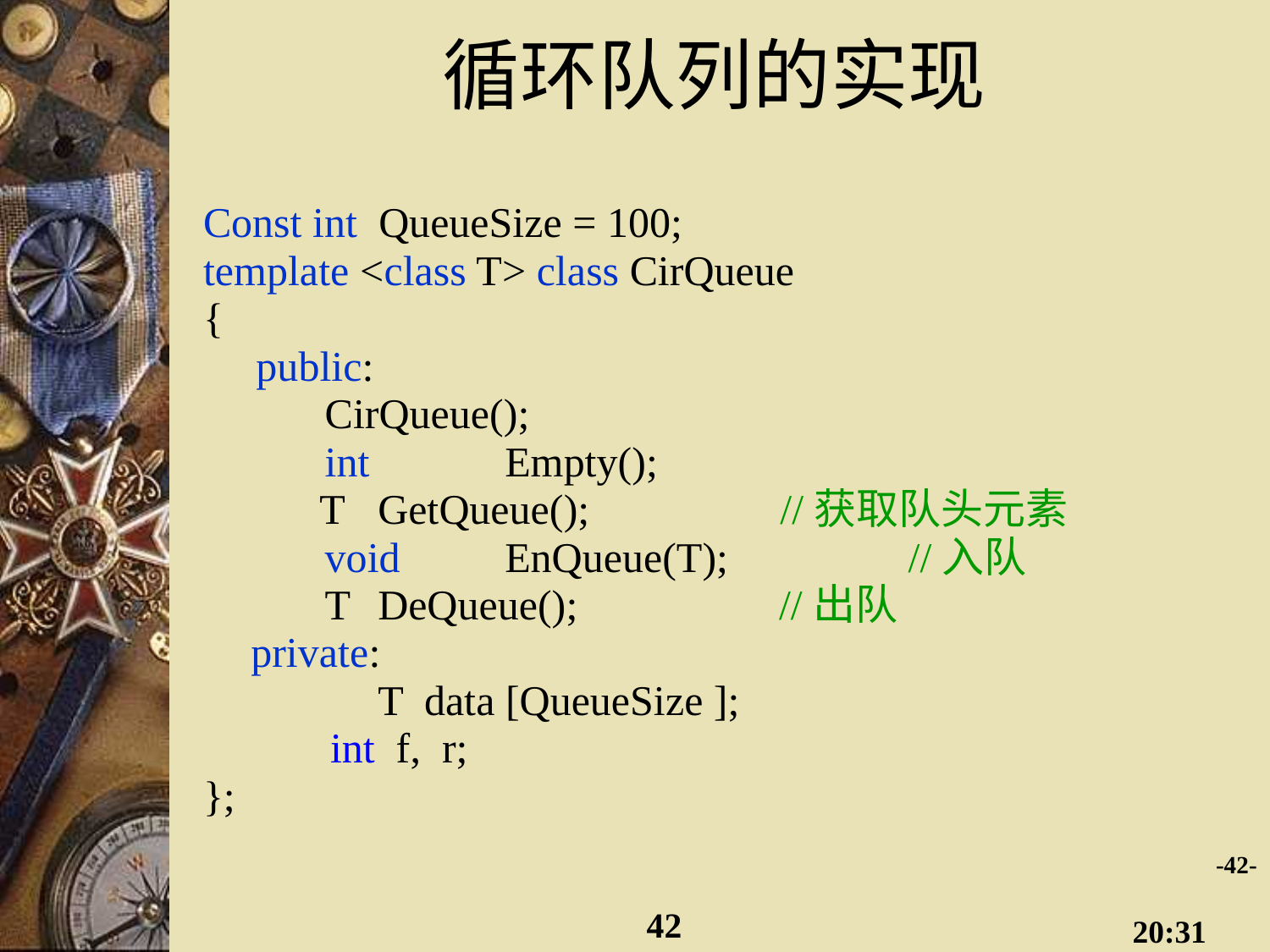

# 循环队列的实现
Const int  QueueSize = 100;
template <class T> class CirQueue
{
     public:
   	       CirQueue();
	       int 	Empty();
           T 	GetQueue();                  //获取队头元素
	       void 	EnQueue(T);                 //入队
 	       T 	DeQueue();                   //出队
	private:
		T  data [QueueSize ];
            int  f,  r;
};
-42-